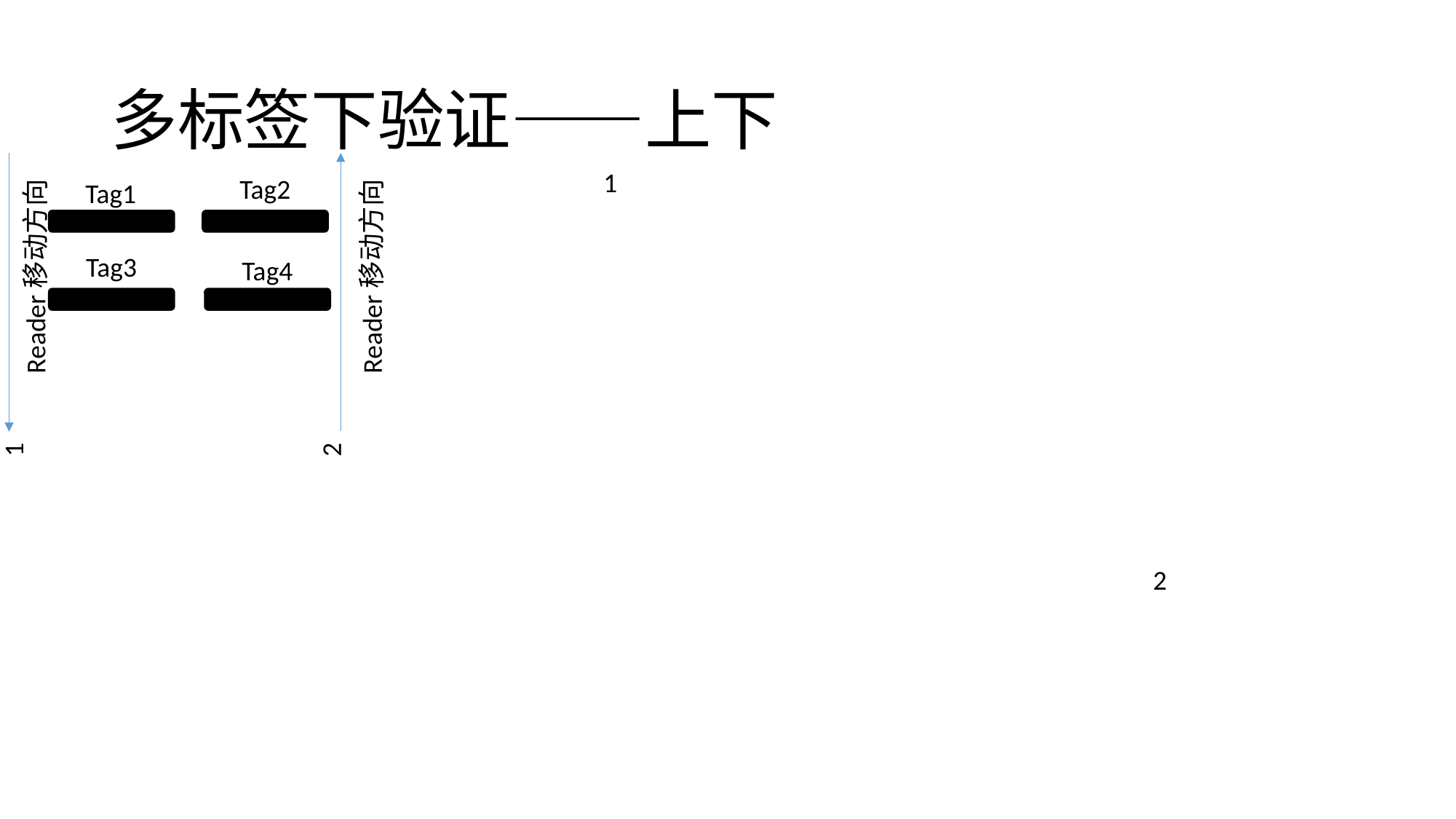

# 多标签下验证——上下

1
Tag2
Tag1

Tag3
Tag4
Reader移动方向
Reader移动方向
1
2
2